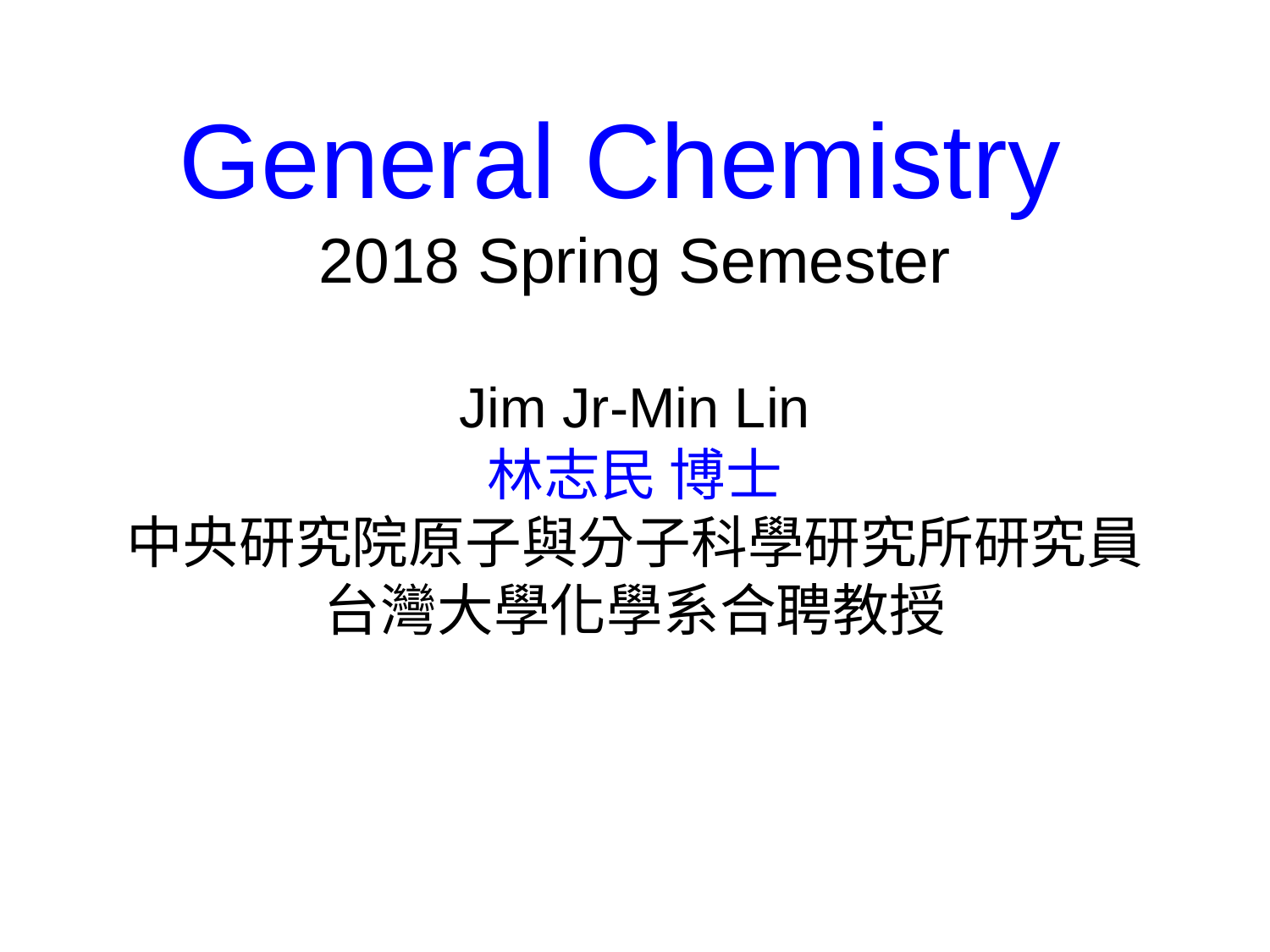

General Chemistry
2018 Spring Semester

Jim Jr-Min Lin
林志民 博士
中央研究院原子與分子科學研究所研究員
台灣大學化學系合聘教授